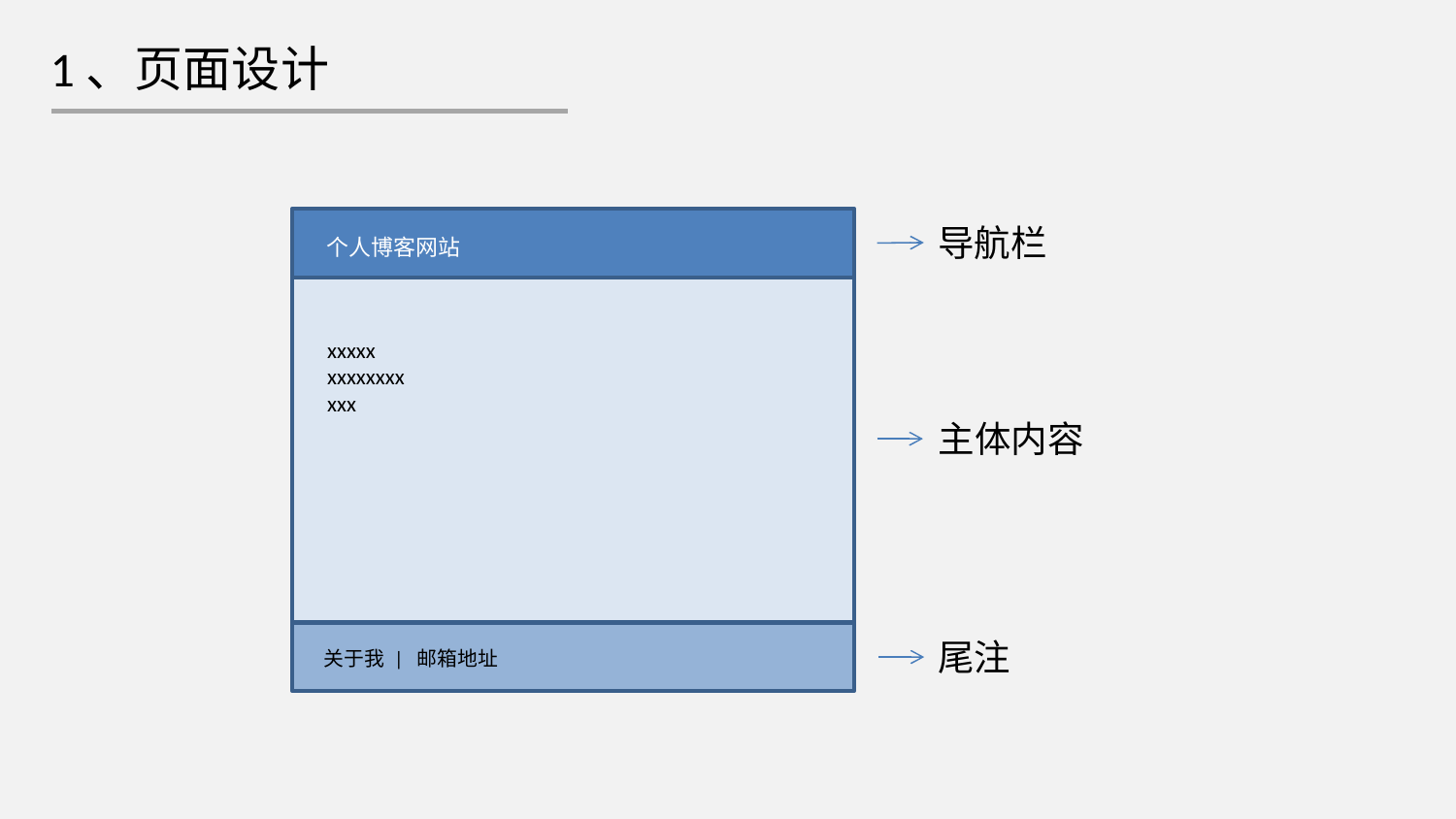

1、页面设计

导航栏
个人博客网站

xxxxx
xxxxxxxx
xxx
主体内容

尾注
关于我 |  邮箱地址